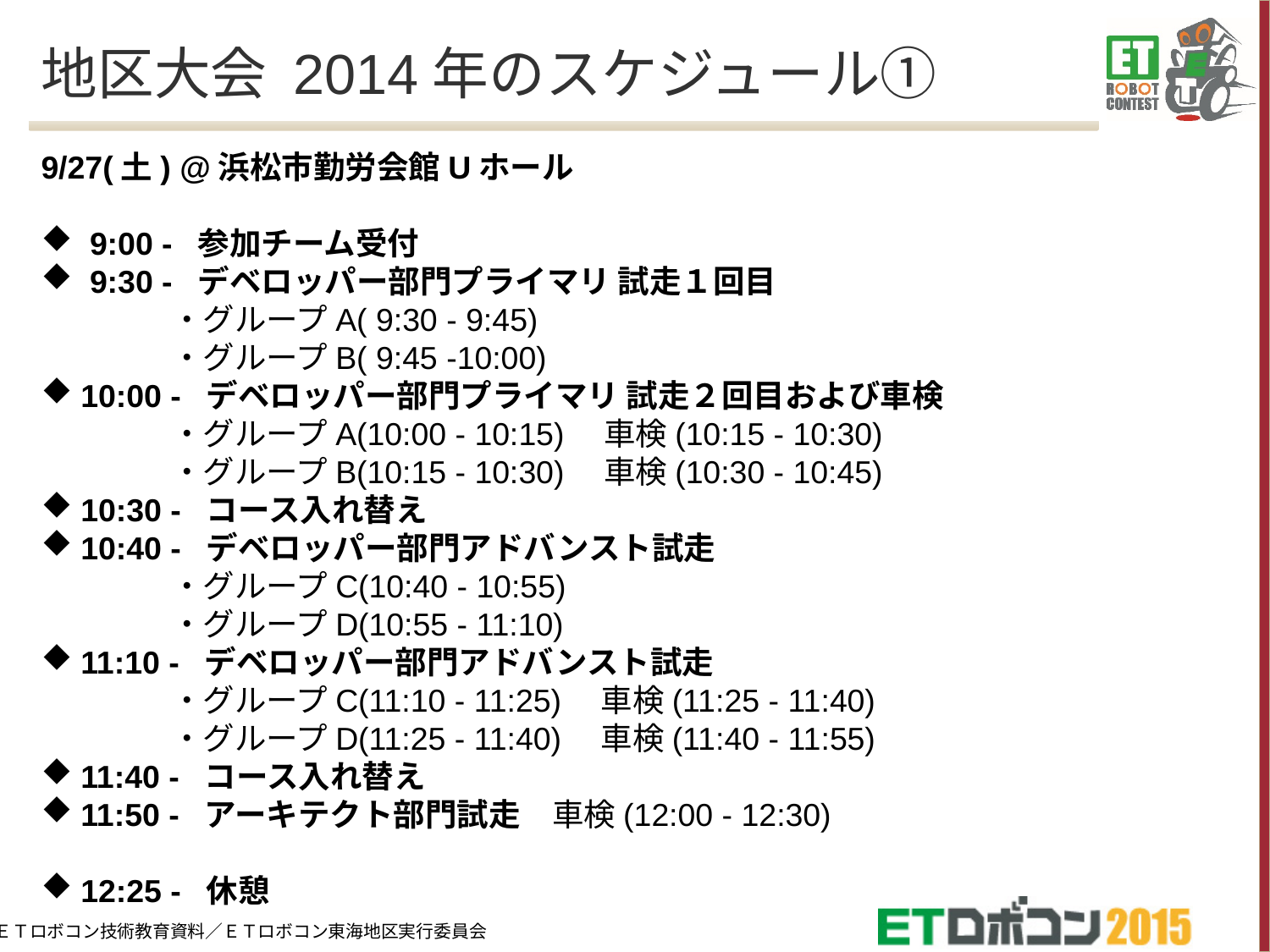

# 地区大会 2014年のスケジュール①
9/27(土) @浜松市勤労会館Uホール

 9:00 -  参加チーム受付
 9:30 -  デベロッパー部門プライマリ 試走１回目
                 ・グループA( 9:30 - 9:45)
                 ・グループB( 9:45 -10:00)
10:00 -  デベロッパー部門プライマリ 試走２回目および車検
                 ・グループA(10:00 - 10:15)　車検(10:15 - 10:30)
                 ・グループB(10:15 - 10:30)　車検(10:30 - 10:45)
10:30 -  コース入れ替え
10:40 -  デベロッパー部門アドバンスト試走
                 ・グループC(10:40 - 10:55)
                 ・グループD(10:55 - 11:10)
11:10 -  デベロッパー部門アドバンスト試走
                 ・グループC(11:10 - 11:25)　車検(11:25 - 11:40)
                 ・グループD(11:25 - 11:40)　車検(11:40 - 11:55)
11:40 -  コース入れ替え
11:50 -  アーキテクト部門試走　車検(12:00 - 12:30)

12:25 -  休憩